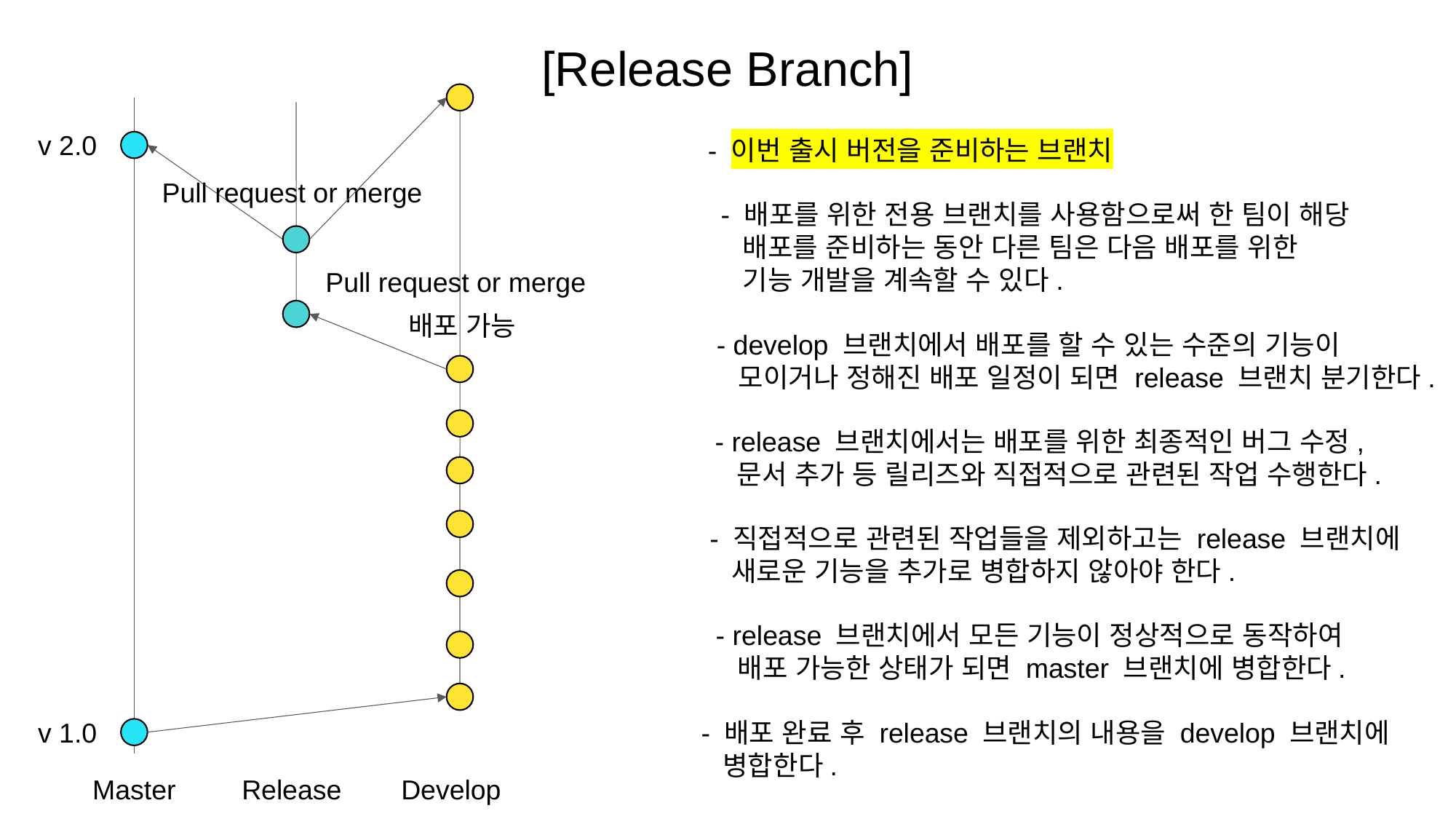

[Release Branch]

v 2.0

- 이번 출시 버전을 준비하는 브랜치
Pull request or merge
- 배포를 위한 전용 브랜치를 사용함으로써 한 팀이 해당
  배포를 준비하는 동안 다른 팀은 다음 배포를 위한
  기능 개발을 계속할 수 있다.

Pull request or merge

배포 가능
- develop 브랜치에서 배포를 할 수 있는 수준의 기능이
  모이거나 정해진 배포 일정이 되면 release 브랜치 분기한다.

- release 브랜치에서는 배포를 위한 최종적인 버그 수정,
  문서 추가 등 릴리즈와 직접적으로 관련된 작업 수행한다.

- 직접적으로 관련된 작업들을 제외하고는 release 브랜치에
  새로운 기능을 추가로 병합하지 않아야 한다.

- release 브랜치에서 모든 기능이 정상적으로 동작하여
  배포 가능한 상태가 되면 master 브랜치에 병합한다.

v 1.0
- 배포 완료 후 release 브랜치의 내용을 develop 브랜치에
  병합한다.

Master
Release
Develop